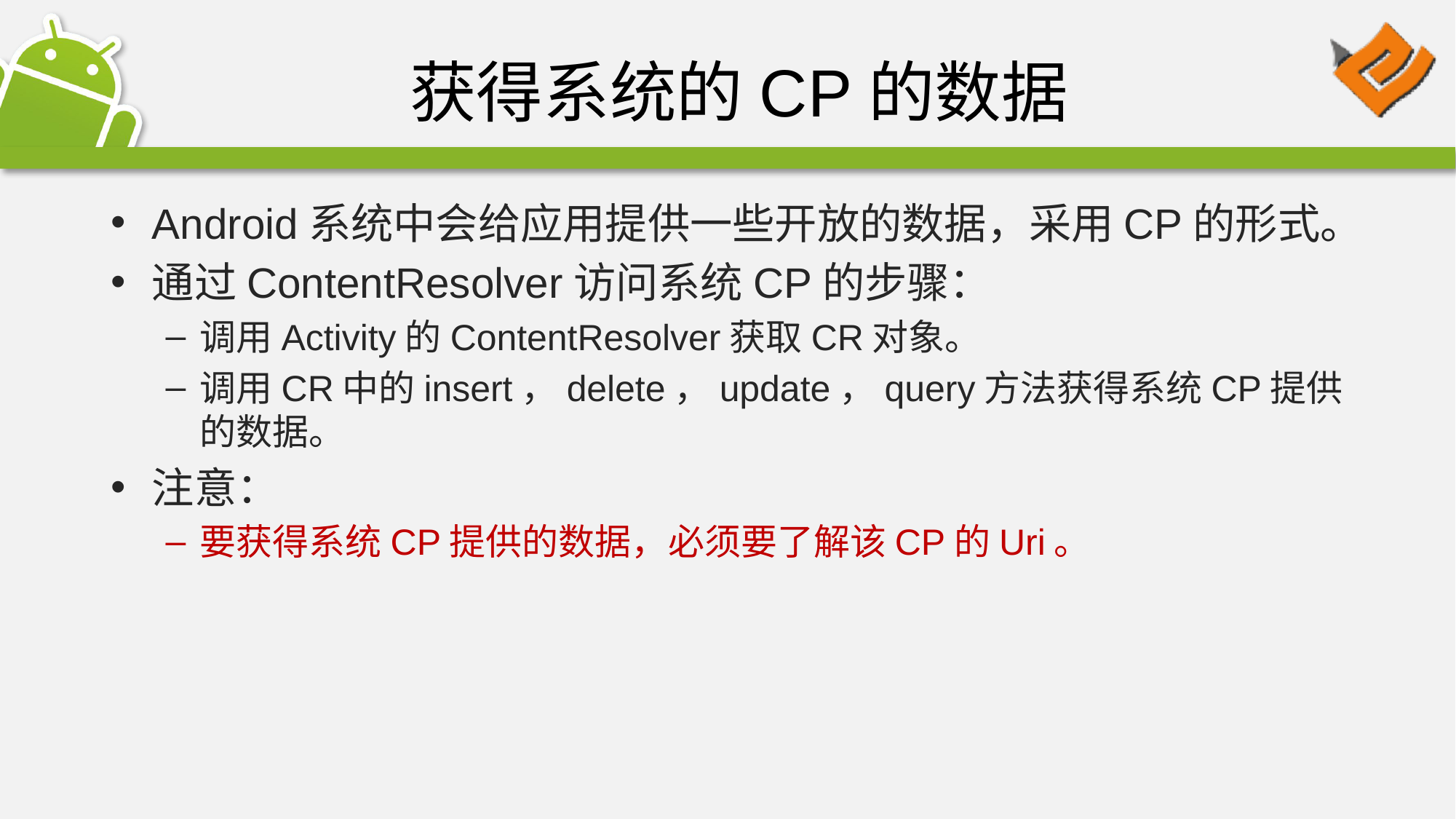

# 获得系统的CP的数据
Android系统中会给应用提供一些开放的数据，采用CP的形式。
通过ContentResolver访问系统CP的步骤：
调用Activity的ContentResolver获取CR对象。
调用CR中的insert，delete，update，query方法获得系统CP提供的数据。
注意：
要获得系统CP提供的数据，必须要了解该CP的Uri。